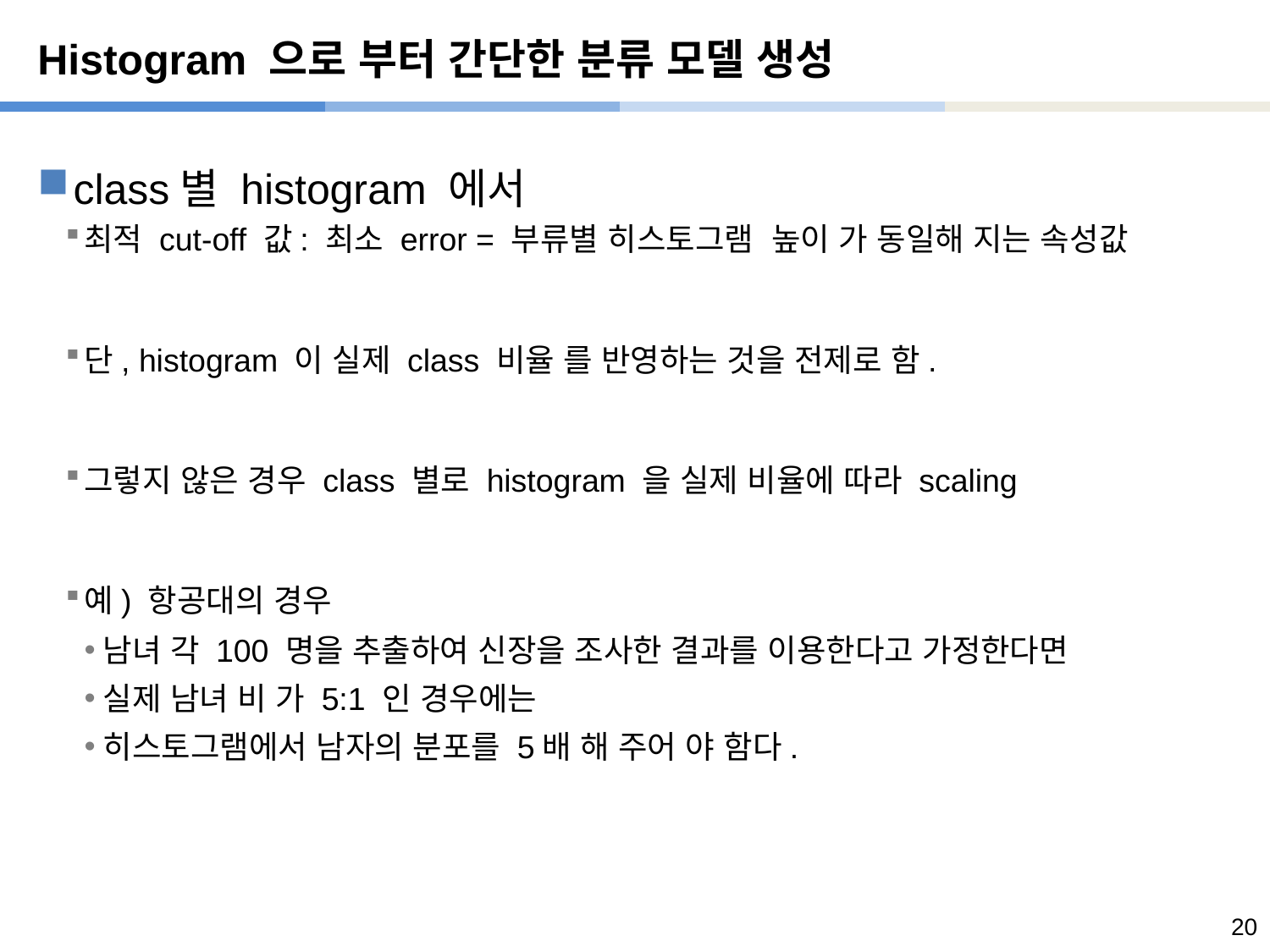

# Histogram 으로 부터 간단한 분류 모델 생성
class별 histogram 에서
최적 cut-off 값: 최소 error = 부류별 히스토그램  높이 가 동일해 지는 속성값

단, histogram 이 실제 class 비율 를 반영하는 것을 전제로 함.

그렇지 않은 경우 class 별로 histogram 을 실제 비율에 따라 scaling

예) 항공대의 경우
남녀 각 100 명을 추출하여 신장을 조사한 결과를 이용한다고 가정한다면
실제 남녀 비 가 5:1 인 경우에는
히스토그램에서 남자의 분포를 5배 해 주어 야 함다.